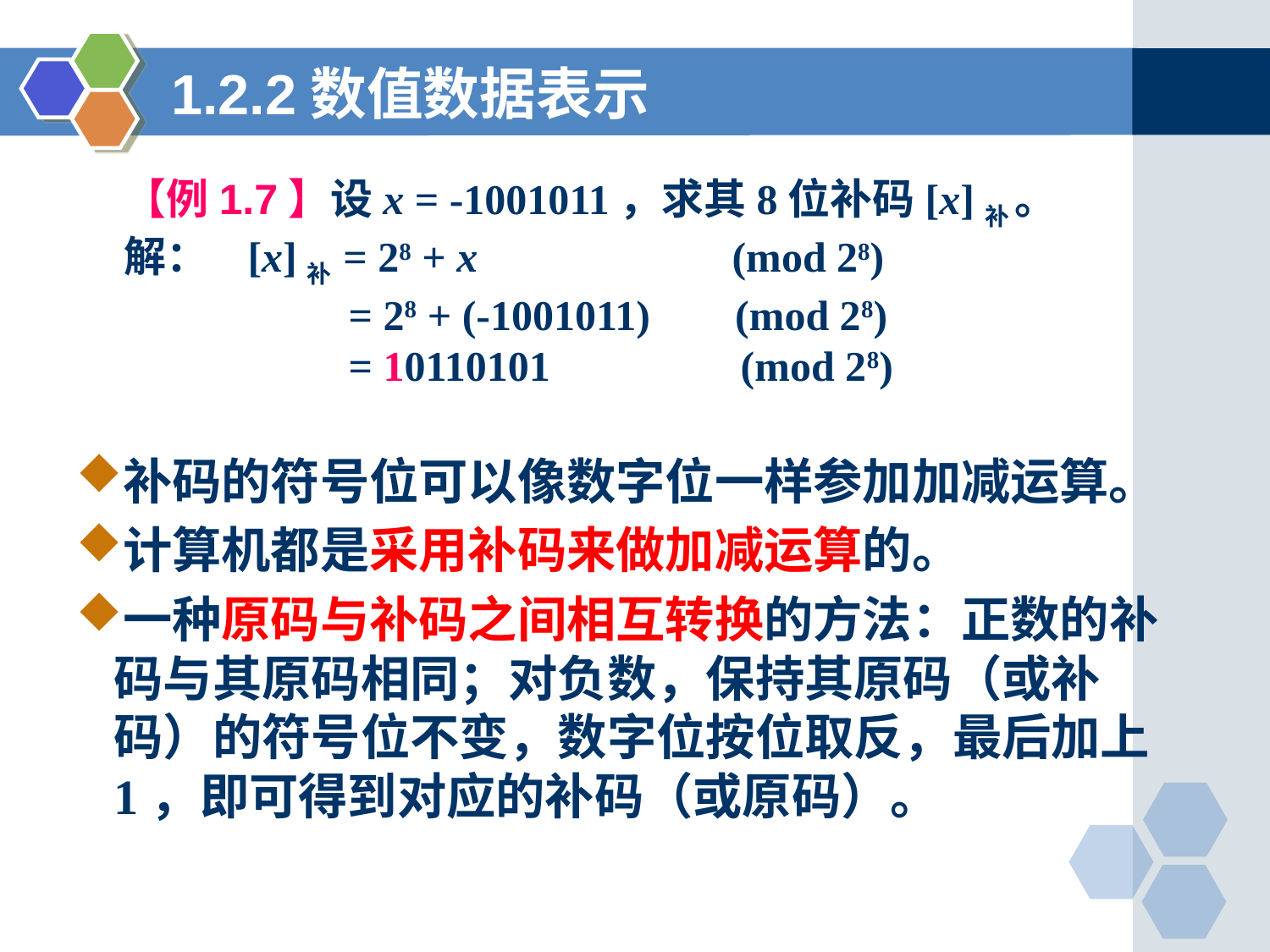

# 1.2.2数值数据表示
    【例1.7】设x = -1001011，求其8位补码[x]补 。
    解：   [x]补 = 28 + x                        (mod 28)
                       = 28 + (-1001011)        (mod 28)
                       = 10110101                  (mod 28)

补码的符号位可以像数字位一样参加加减运算。
计算机都是采用补码来做加减运算的。
一种原码与补码之间相互转换的方法：正数的补码与其原码相同；对负数，保持其原码（或补码）的符号位不变，数字位按位取反，最后加上1，即可得到对应的补码（或原码）。